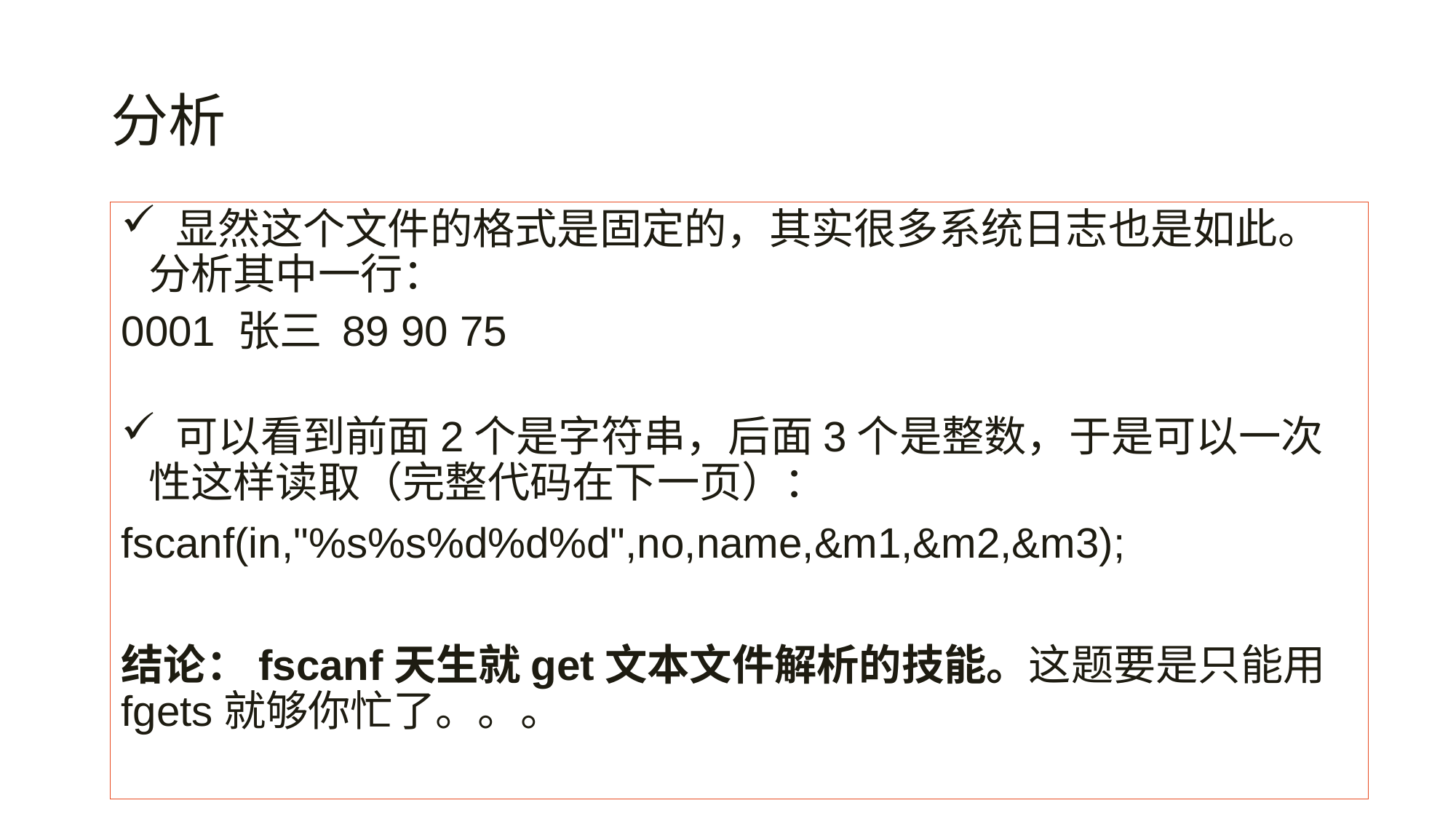

# 分析
 显然这个文件的格式是固定的，其实很多系统日志也是如此。分析其中一行：
0001 张三 89 90 75

 可以看到前面2个是字符串，后面3个是整数，于是可以一次性这样读取（完整代码在下一页）：
fscanf(in,"%s%s%d%d%d",no,name,&m1,&m2,&m3);

结论：fscanf天生就get文本文件解析的技能。这题要是只能用fgets就够你忙了。。。